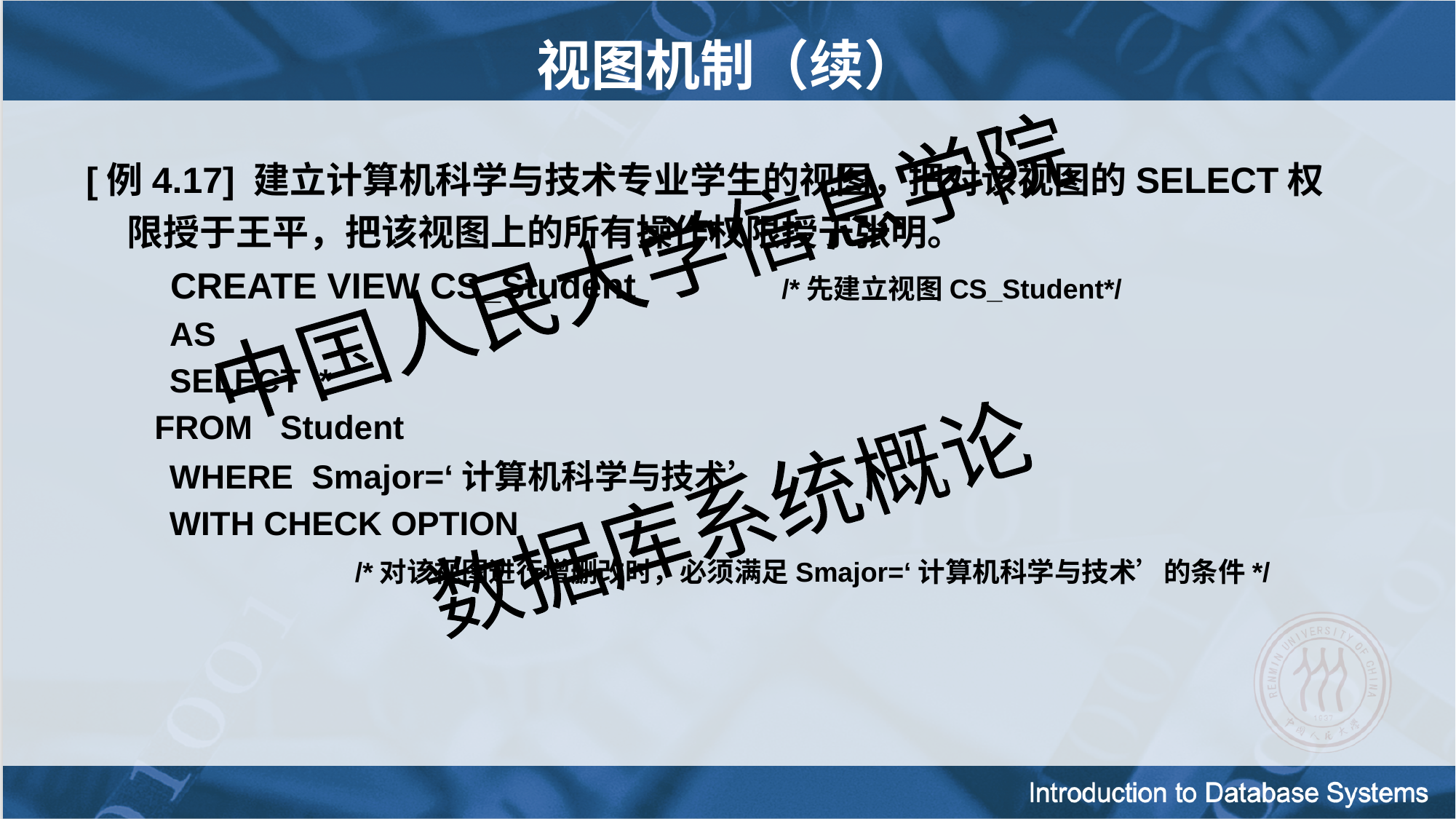

视图机制（续）
[例4.17] 建立计算机科学与技术专业学生的视图，把对该视图的SELECT权限授于王平，把该视图上的所有操作权限授于张明。
        CREATE VIEW CS_Student   		/*先建立视图CS_Student*/
          AS
         SELECT  *
             FROM   Student
         WHERE  Smajor=‘计算机科学与技术’
         WITH CHECK OPTION
                             /*对该视图进行增删改时，必须满足Smajor=‘计算机科学与技术’的条件*/